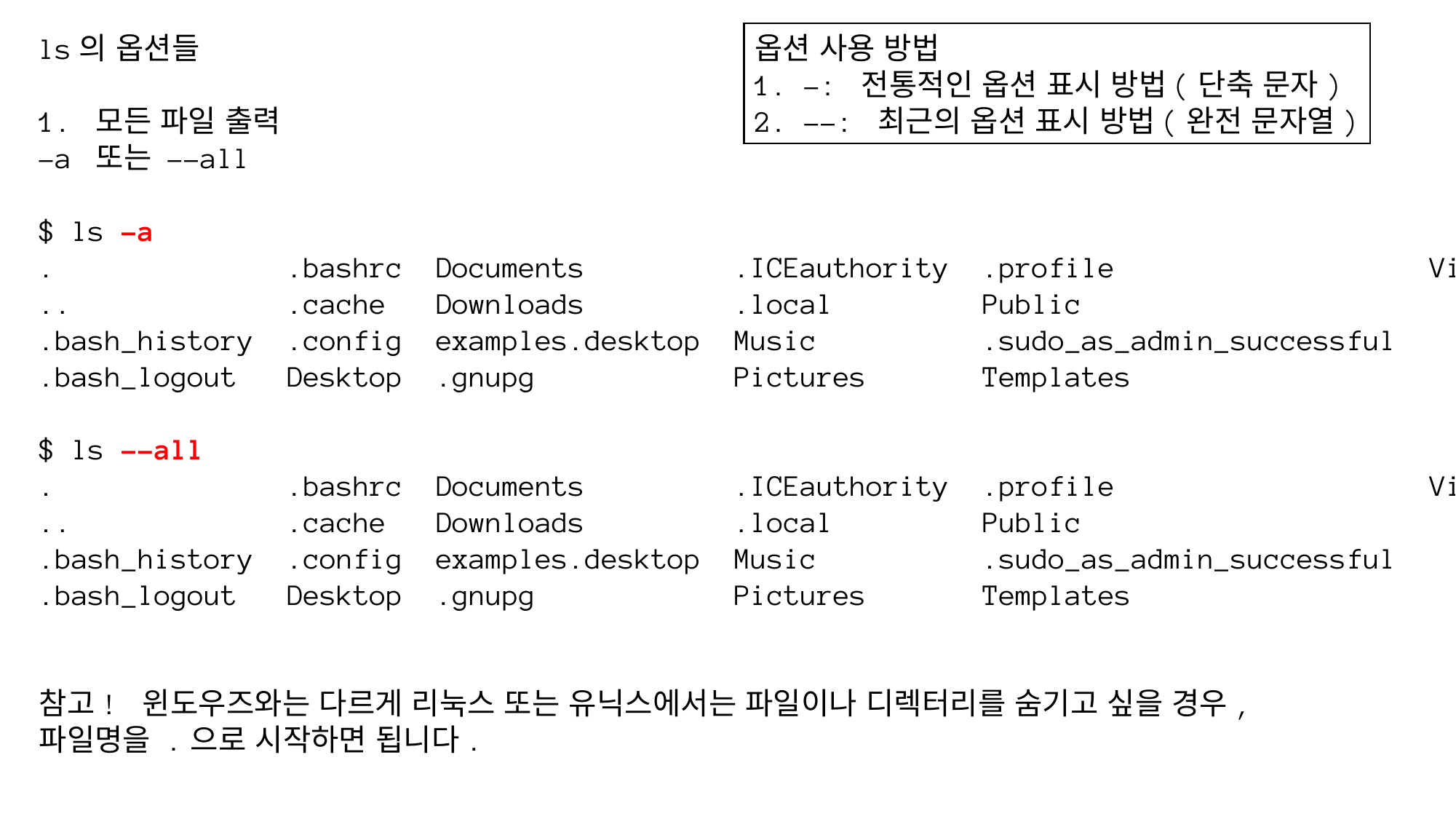

ls의 옵션들

1. 모든 파일 출력
-a 또는 --all

$ ls -a
.              .bashrc  Documents         .ICEauthority  .profile                   Videos
..             .cache   Downloads         .local         Public
.bash_history  .config  examples.desktop  Music          .sudo_as_admin_successful
.bash_logout   Desktop  .gnupg            Pictures       Templates

$ ls --all
.              .bashrc  Documents         .ICEauthority  .profile                   Videos
..             .cache   Downloads         .local         Public
.bash_history  .config  examples.desktop  Music          .sudo_as_admin_successful
.bash_logout   Desktop  .gnupg            Pictures       Templates

참고! 윈도우즈와는 다르게 리눅스 또는 유닉스에서는 파일이나 디렉터리를 숨기고 싶을 경우,
파일명을 .으로 시작하면 됩니다.
옵션 사용 방법
1. -: 전통적인 옵션 표시 방법(단축 문자)
2. --: 최근의 옵션 표시 방법(완전 문자열)